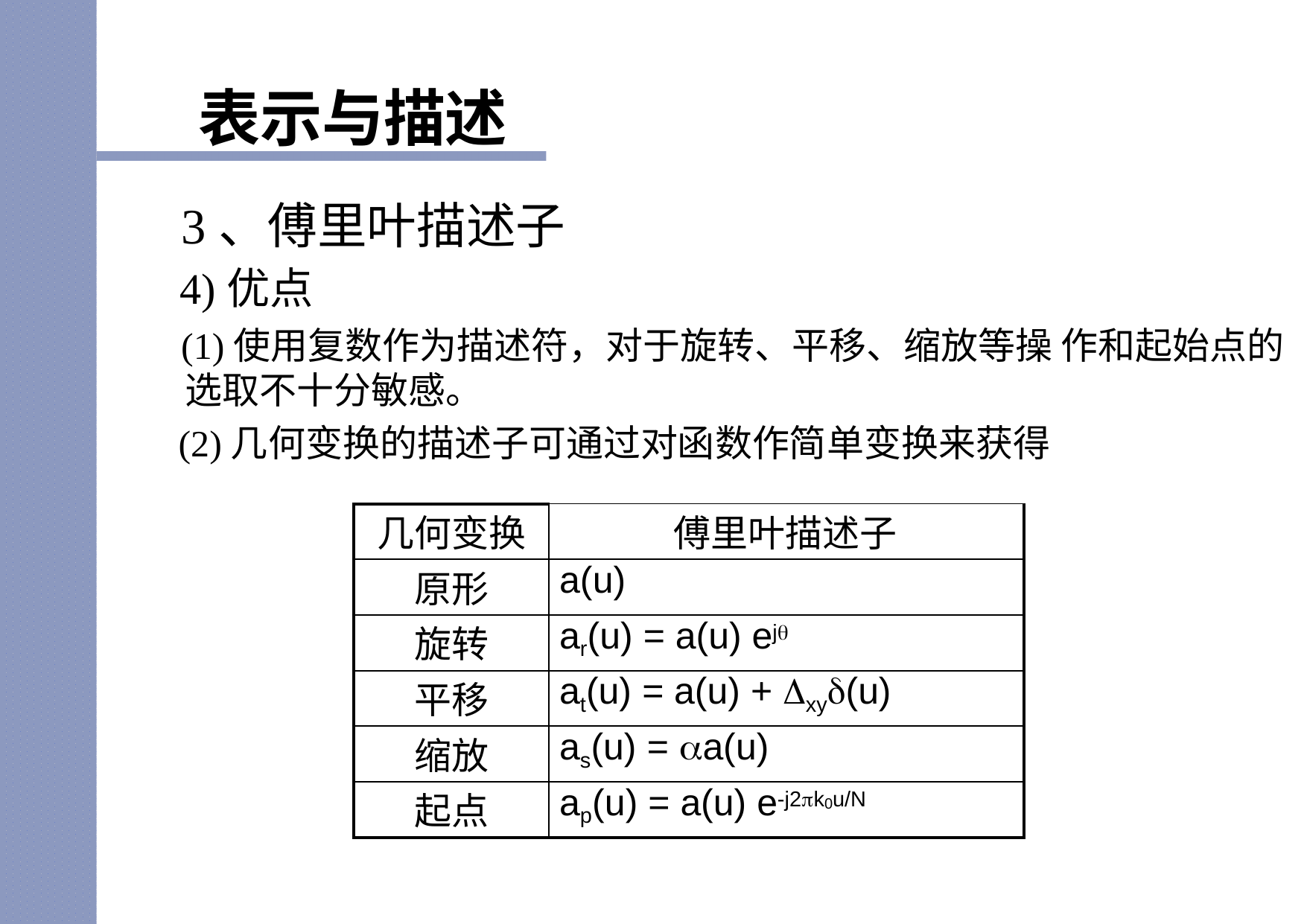

# 表示与描述
3、傅里叶描述子
4)优点
(1)使用复数作为描述符，对于旋转、平移、缩放等操 作和起始点的选取不十分敏感。
(2)几何变换的描述子可通过对函数作简单变换来获得
| 几何变换 | 傅里叶描述子 |
| --- | --- |
| 原形 | a(u) |
| 旋转 | ar(u) = a(u) ejθ |
| 平移 | at(u) = a(u) + Δxyδ(u) |
| 缩放 | as(u) = αa(u) |
| 起点 | ap(u) = a(u) e-j2πk0u/N |